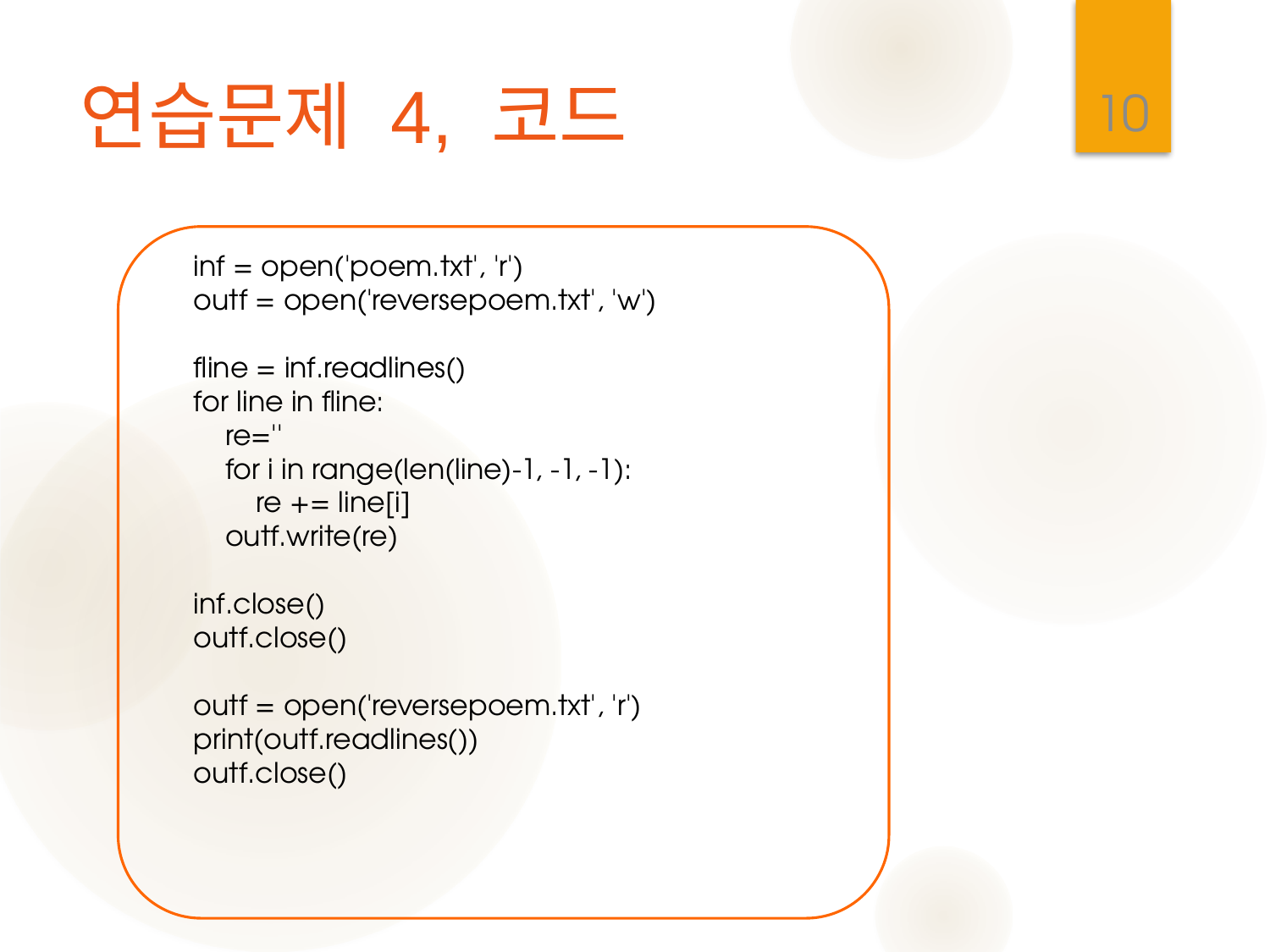

10
# 연습문제 4, 코드

inf = open('poem.txt', 'r')
outf = open('reversepoem.txt', 'w')

fline = inf.readlines()
for line in fline:
    re=''
    for i in range(len(line)-1, -1, -1):
        re += line[i]
    outf.write(re)

inf.close()
outf.close()

outf = open('reversepoem.txt', 'r')
print(outf.readlines())
outf.close()